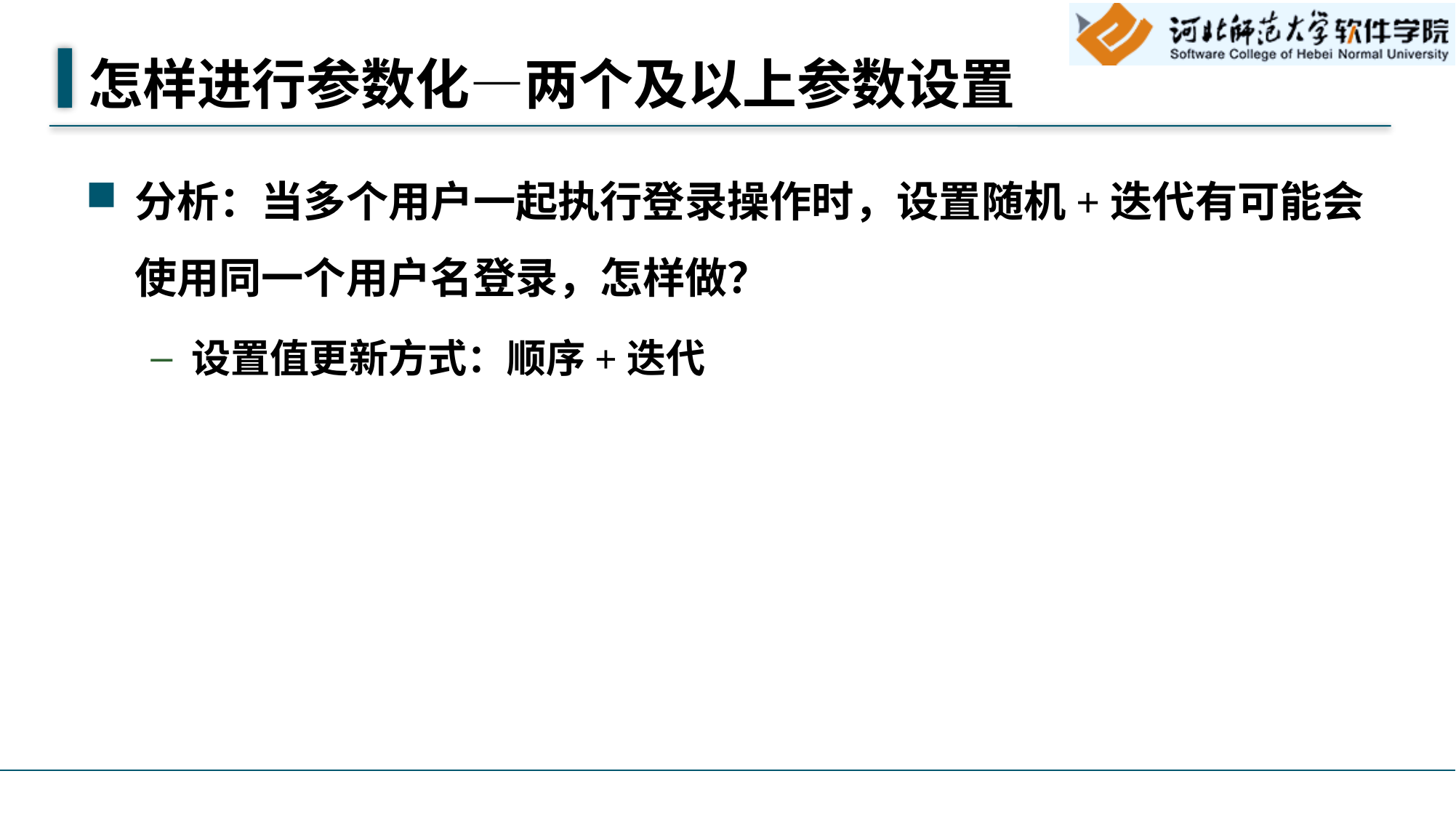

# 怎样进行参数化—两个及以上参数设置
分析：当多个用户一起执行登录操作时，设置随机+迭代有可能会使用同一个用户名登录，怎样做？
设置值更新方式：顺序+迭代